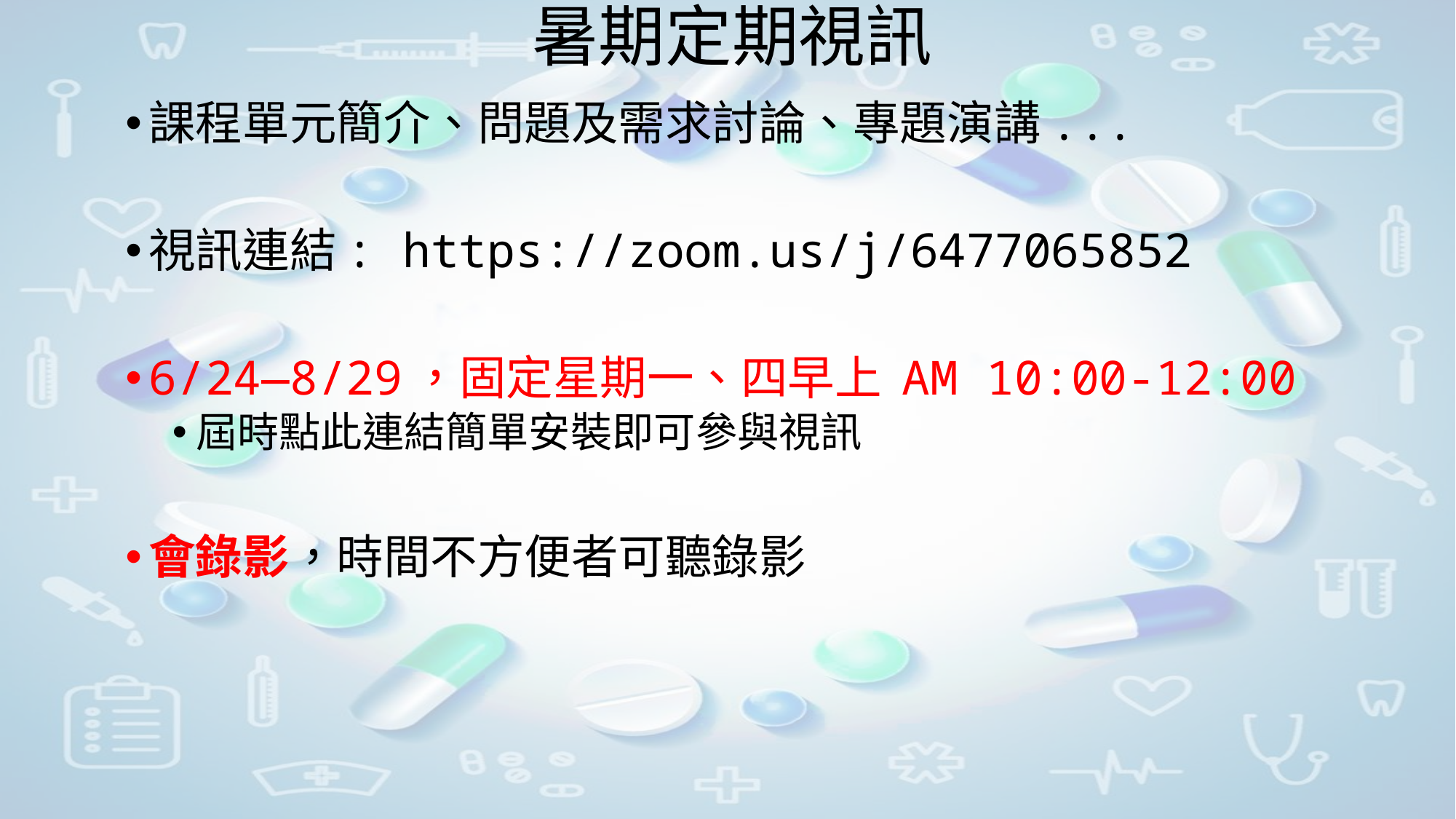

# 暑期定期視訊
課程單元簡介、問題及需求討論、專題演講...

視訊連結: https://zoom.us/j/6477065852

6/24—8/29，固定星期一、四早上 AM 10:00-12:00
屆時點此連結簡單安裝即可參與視訊

會錄影，時間不方便者可聽錄影